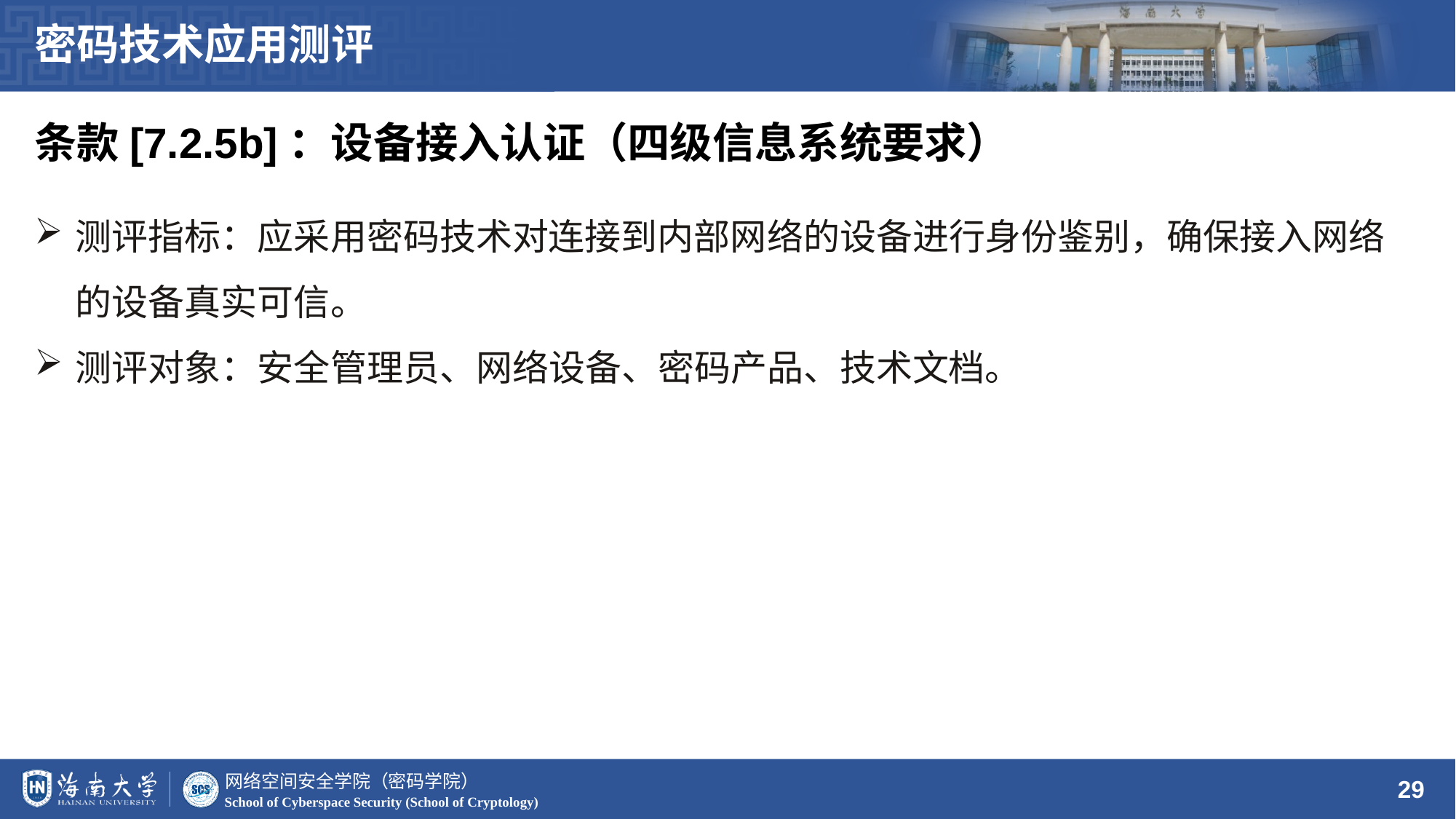

密码技术应用测评
条款[7.2.5b]：设备接入认证（四级信息系统要求）
测评指标：应采用密码技术对连接到内部网络的设备进行身份鉴别，确保接入网络的设备真实可信。
测评对象：安全管理员、网络设备、密码产品、技术文档。
29